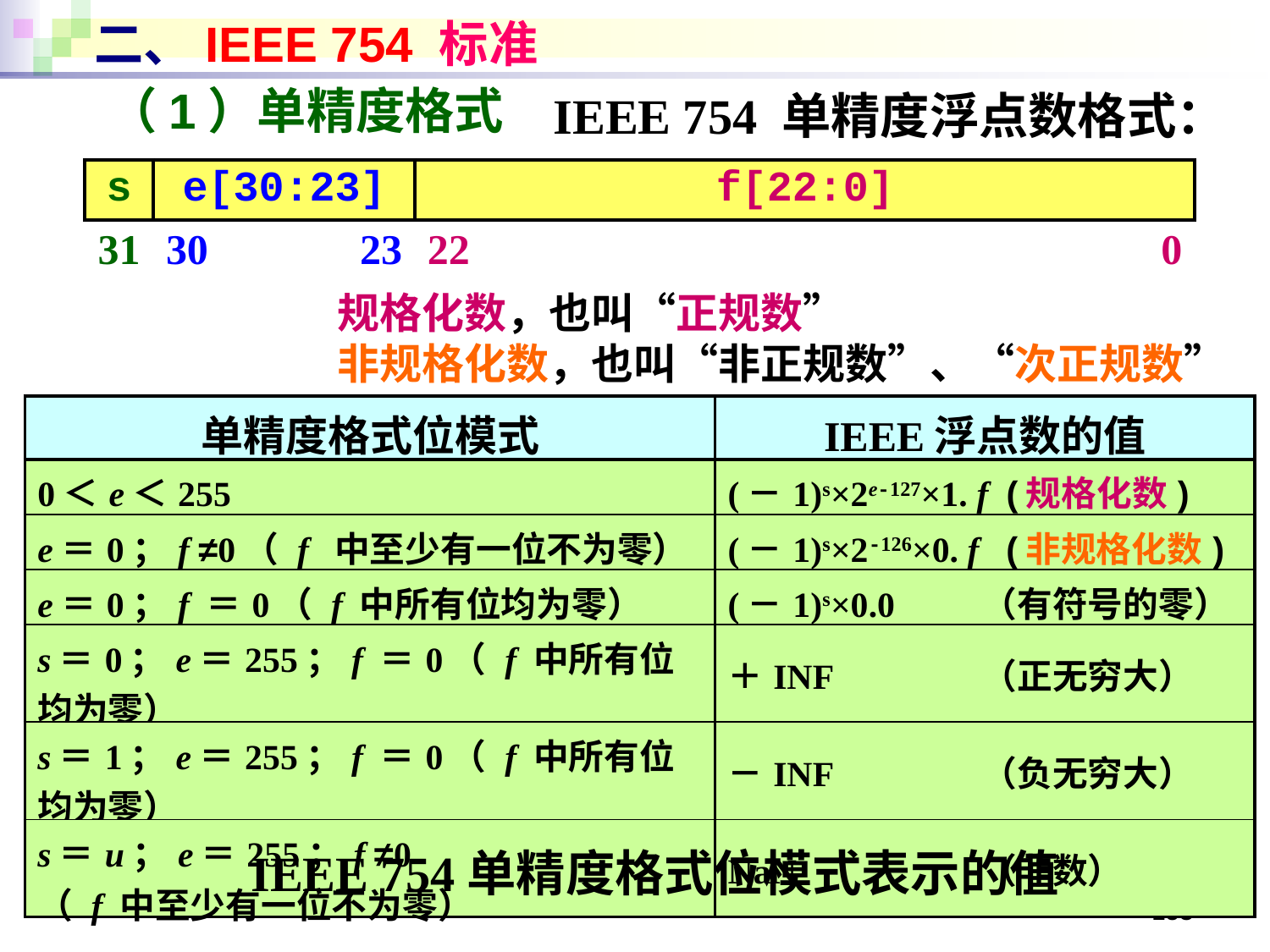

# 二、IEEE 754 标准
（1）单精度格式
IEEE 754 单精度浮点数格式：
| s | e[30:23] |  | f[22:0] |  |
| --- | --- | --- | --- | --- |
| 31 | 30 | 23 | 22 | 0 |
规格化数，也叫“正规数”
非规格化数，也叫“非正规数”、“次正规数”
| 单精度格式位模式 | IEEE浮点数的值 |
| --- | --- |
| 0＜e＜255 | (－1)s×2e-127×1. f (规格化数) |
| e＝0；f ≠0（ f 中至少有一位不为零） | (－1)s×2-126×0. f (非规格化数) |
| e＝0；f ＝0（ f 中所有位均为零） | (－1)s×0.0 （有符号的零） |
| s＝0；e＝255；f ＝0（ f 中所有位均为零） | ＋INF （正无穷大） |
| s＝1；e＝255；f ＝0（ f 中所有位均为零） | －INF （负无穷大） |
| s＝u；e＝255；f ≠0 （ f 中至少有一位不为零） | NaN （非数） |
IEEE 754单精度格式位模式表示的值
105